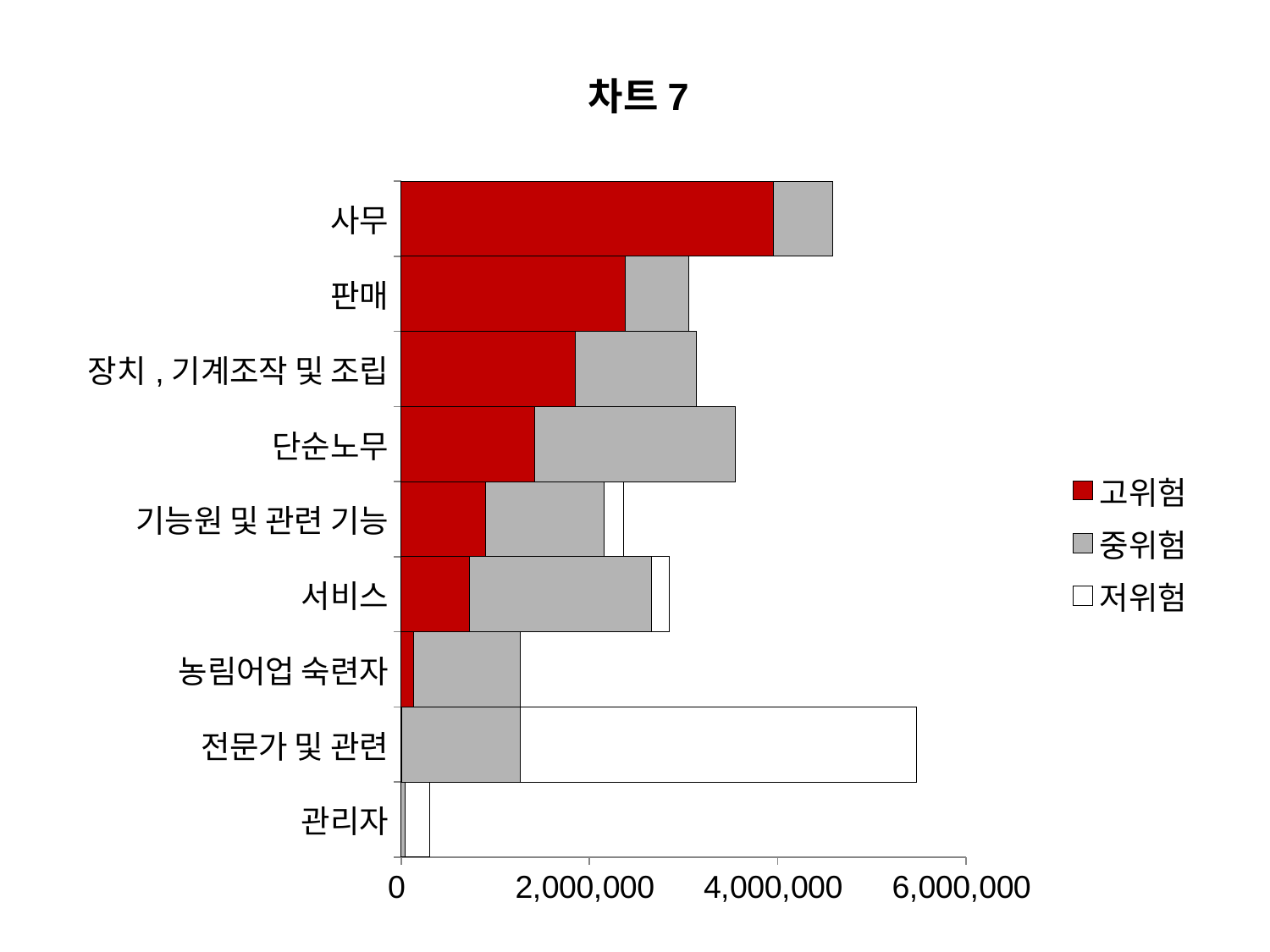

차트7

### Chart

| Category | 고위험 | 중위험 | 저위험 |
|---|---|---|---|
| 관리자 | 0.0 | 42615.88400000001 | 260830.5670000001 |
| 전문가 및 관련 | 7741.895 | 1260596.1219999983 | 4205603.622999996 |
| 농림어업 숙련자 | 130148.51399999998 | 1135196.5880000014 | None |
| 서비스 | 728921.626 | 1929726.580999994 | 189487.14099999995 |
| 기능원 및 관련 기능 | 898338.1040000003 | 1260485.9569999985 | 201502.02400000012 |
| 단순노무 | 1414306.375000002 | 2135005.309000002 | None |
| 장치,기계조작 및 조립 | 1850888.2460000026 | 1288857.9559999998 | None |
| 판매 | 2380819.9240000006 | 675296.4589999992 | None |
| 사무 | 3950320.048999966 | 630032.0999999996 | None |